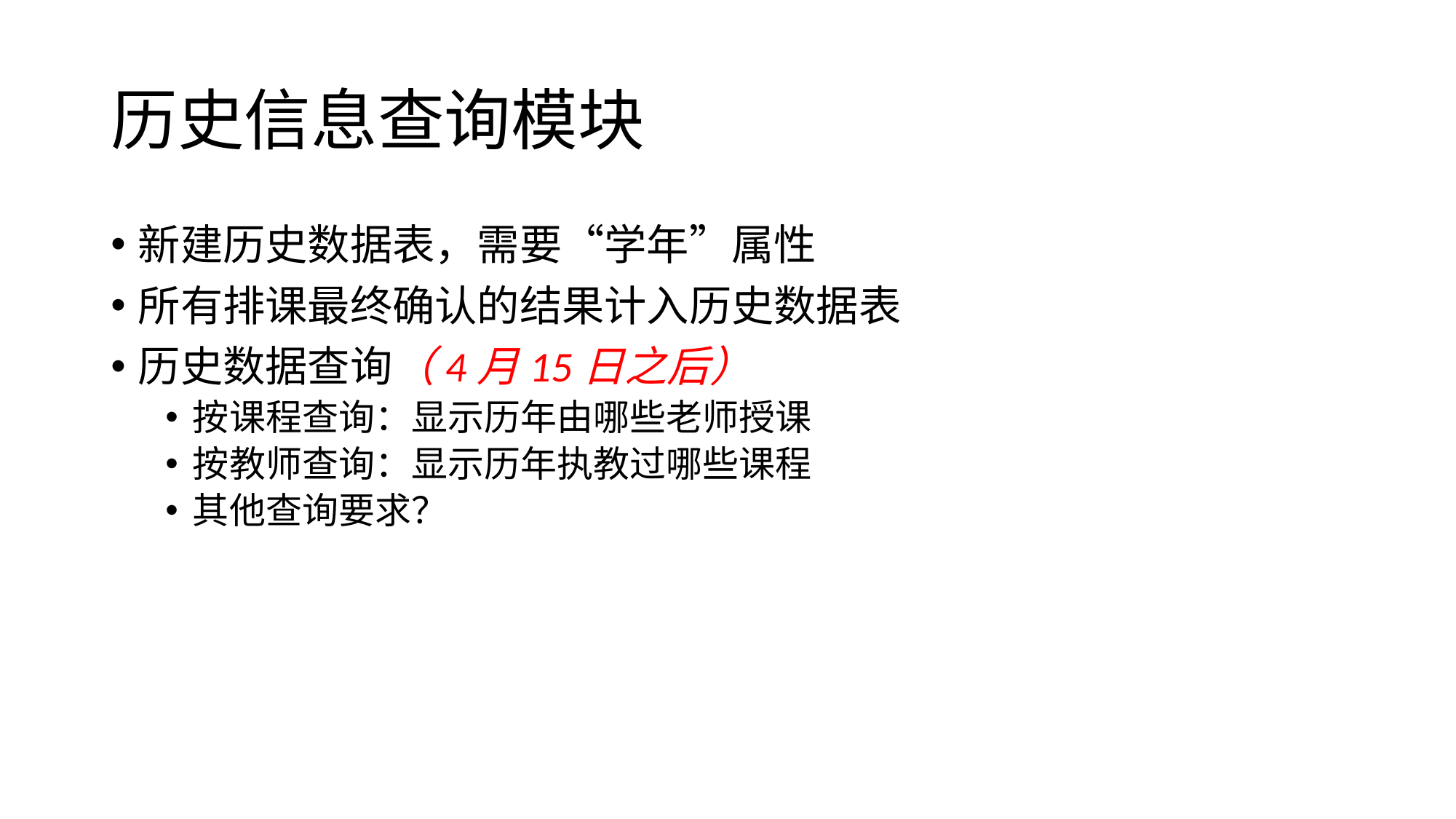

# 历史信息查询模块
新建历史数据表，需要“学年”属性
所有排课最终确认的结果计入历史数据表
历史数据查询（4月15日之后）
按课程查询：显示历年由哪些老师授课
按教师查询：显示历年执教过哪些课程
其他查询要求？